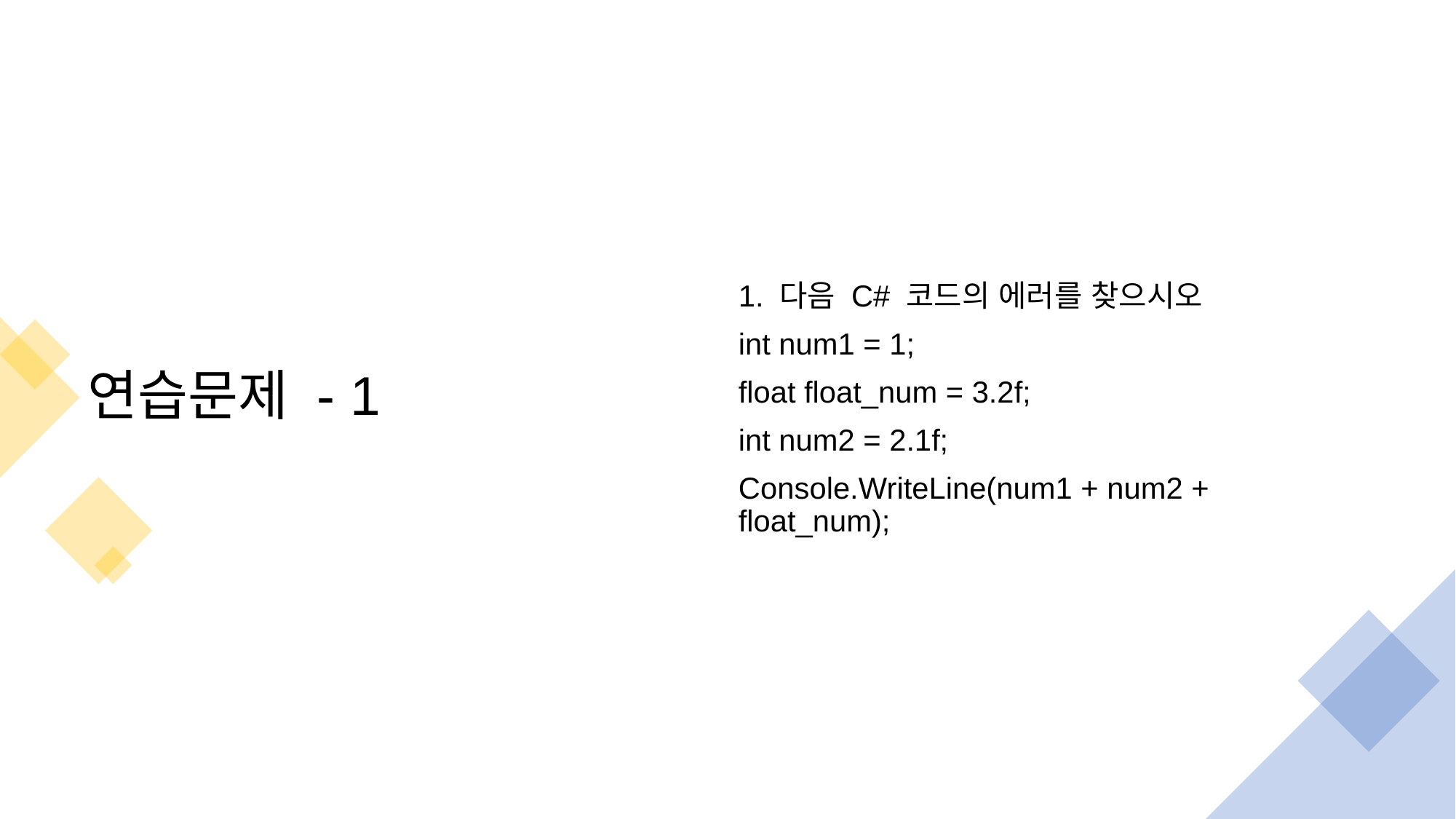

# 연습문제 - 1
1. 다음 C# 코드의 에러를 찾으시오
int num1 = 1;
float float_num = 3.2f;
int num2 = 2.1f;
Console.WriteLine(num1 + num2 + float_num);